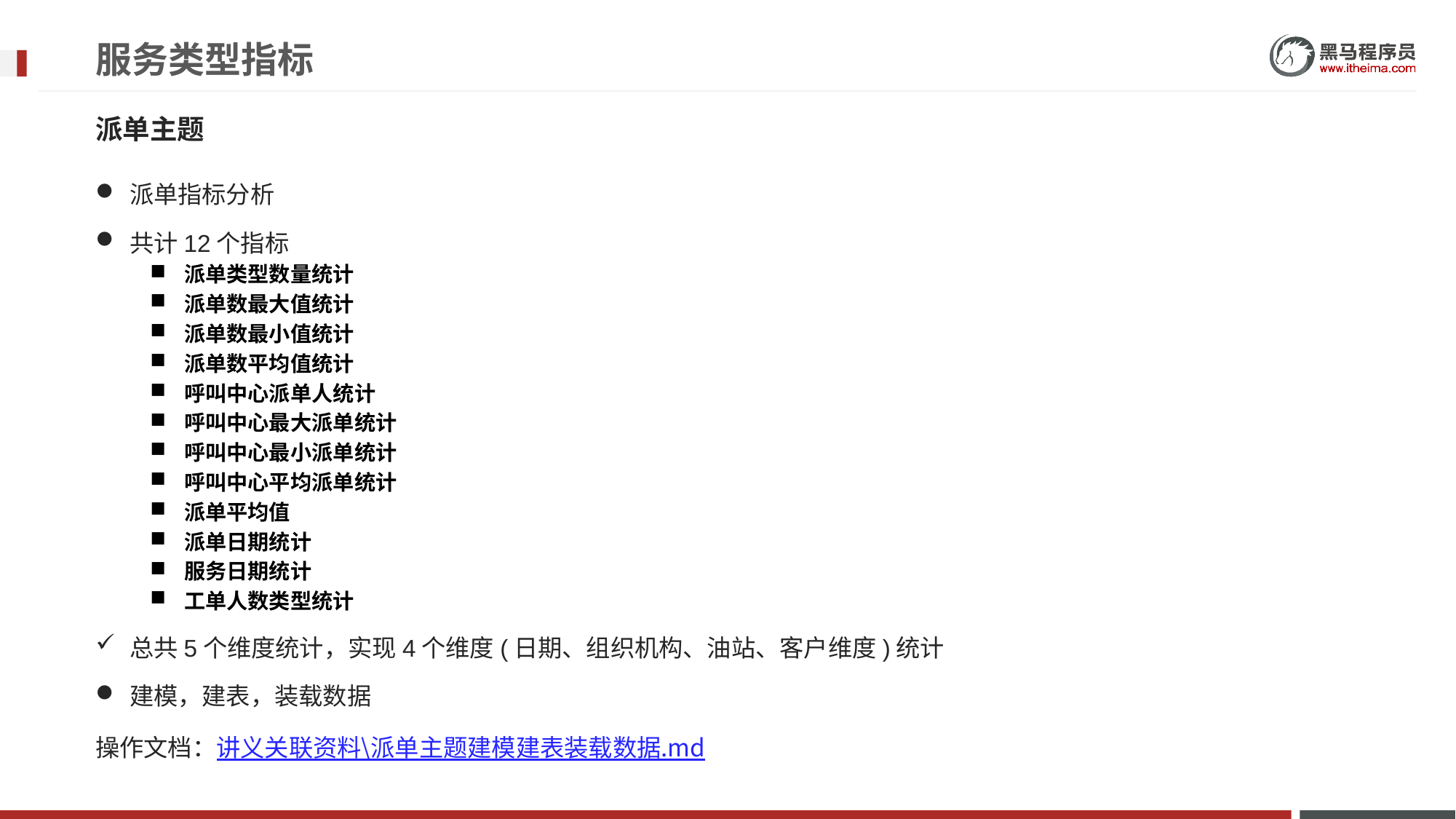

# 服务类型指标
派单主题
派单指标分析
共计12个指标
派单类型数量统计
派单数最大值统计
派单数最小值统计
派单数平均值统计
呼叫中心派单人统计
呼叫中心最大派单统计
呼叫中心最小派单统计
呼叫中心平均派单统计
派单平均值
派单日期统计
服务日期统计
工单人数类型统计
总共5个维度统计，实现4个维度(日期、组织机构、油站、客户维度)统计
建模，建表，装载数据
操作文档：讲义关联资料\派单主题建模建表装载数据.md